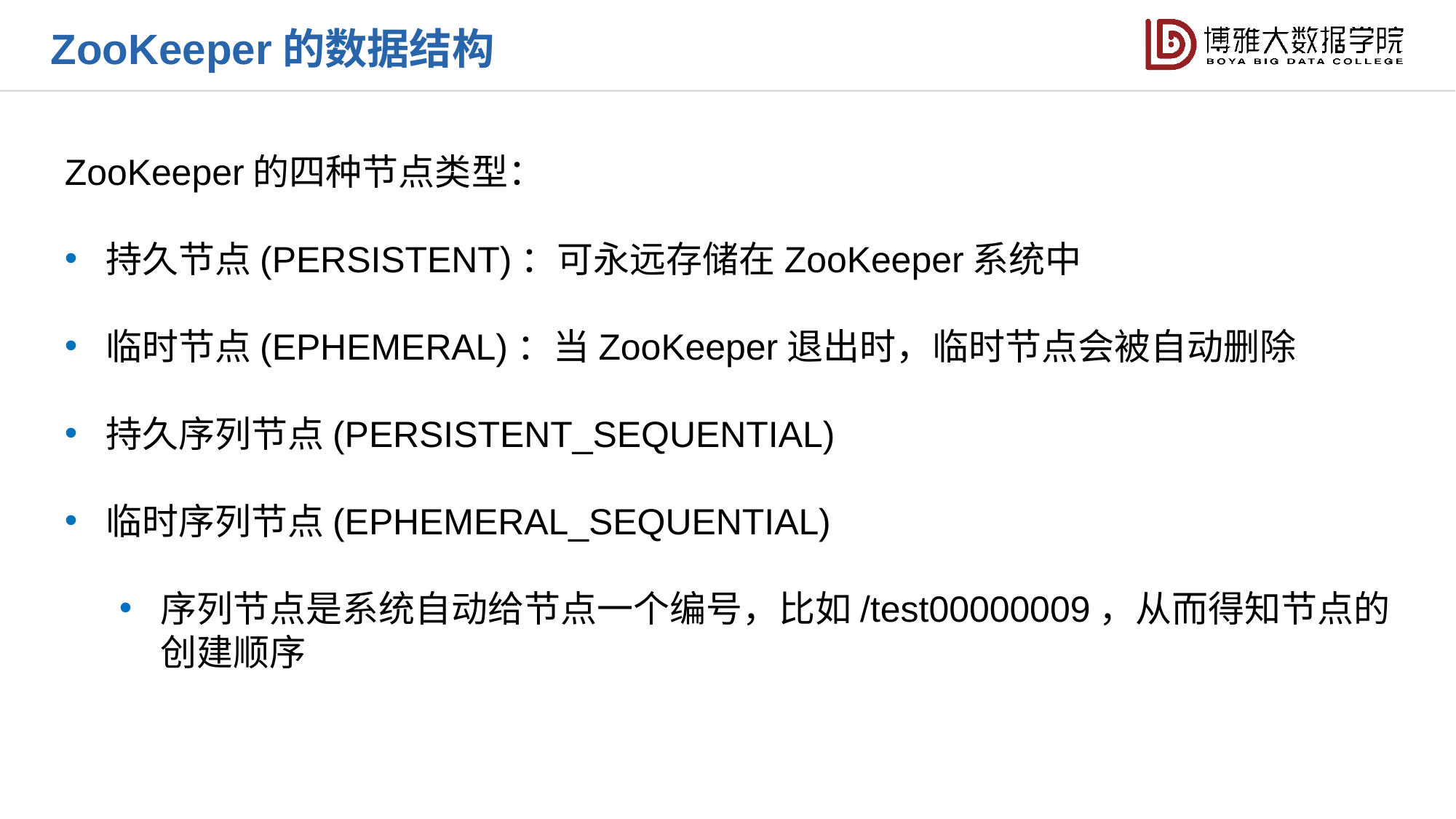

ZooKeeper的数据结构

ZooKeeper的四种节点类型：

持久节点(PERSISTENT)：可永远存储在ZooKeeper系统中

临时节点(EPHEMERAL)：当ZooKeeper退出时，临时节点会被自动删除

持久序列节点(PERSISTENT_SEQUENTIAL)

临时序列节点(EPHEMERAL_SEQUENTIAL)

序列节点是系统自动给节点一个编号，比如/test00000009，从而得知节点的
    创建顺序